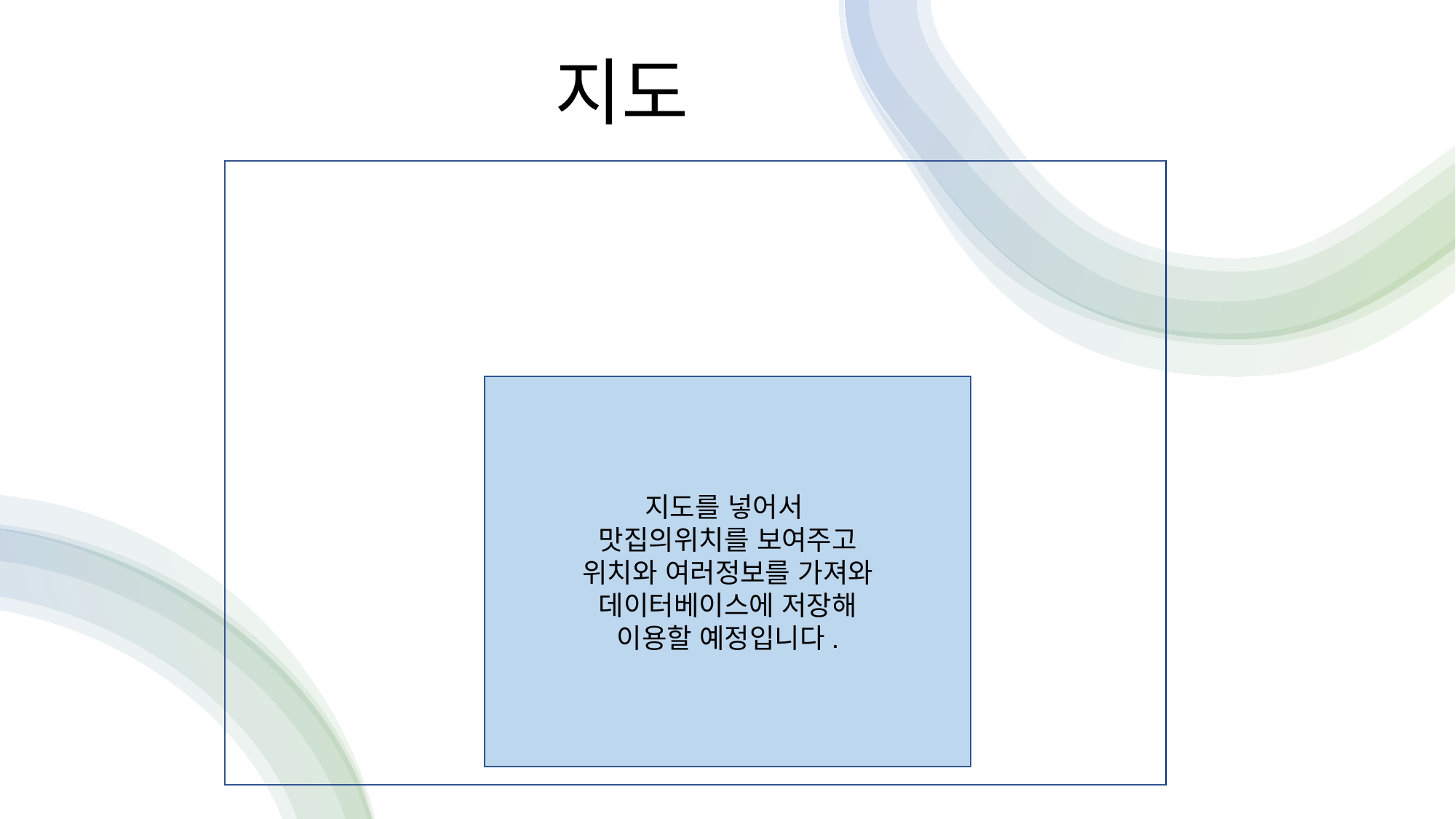

지도

지도를 넣어서
맛집의위치를 보여주고
위치와 여러정보를 가져와
데이터베이스에 저장해
이용할 예정입니다.